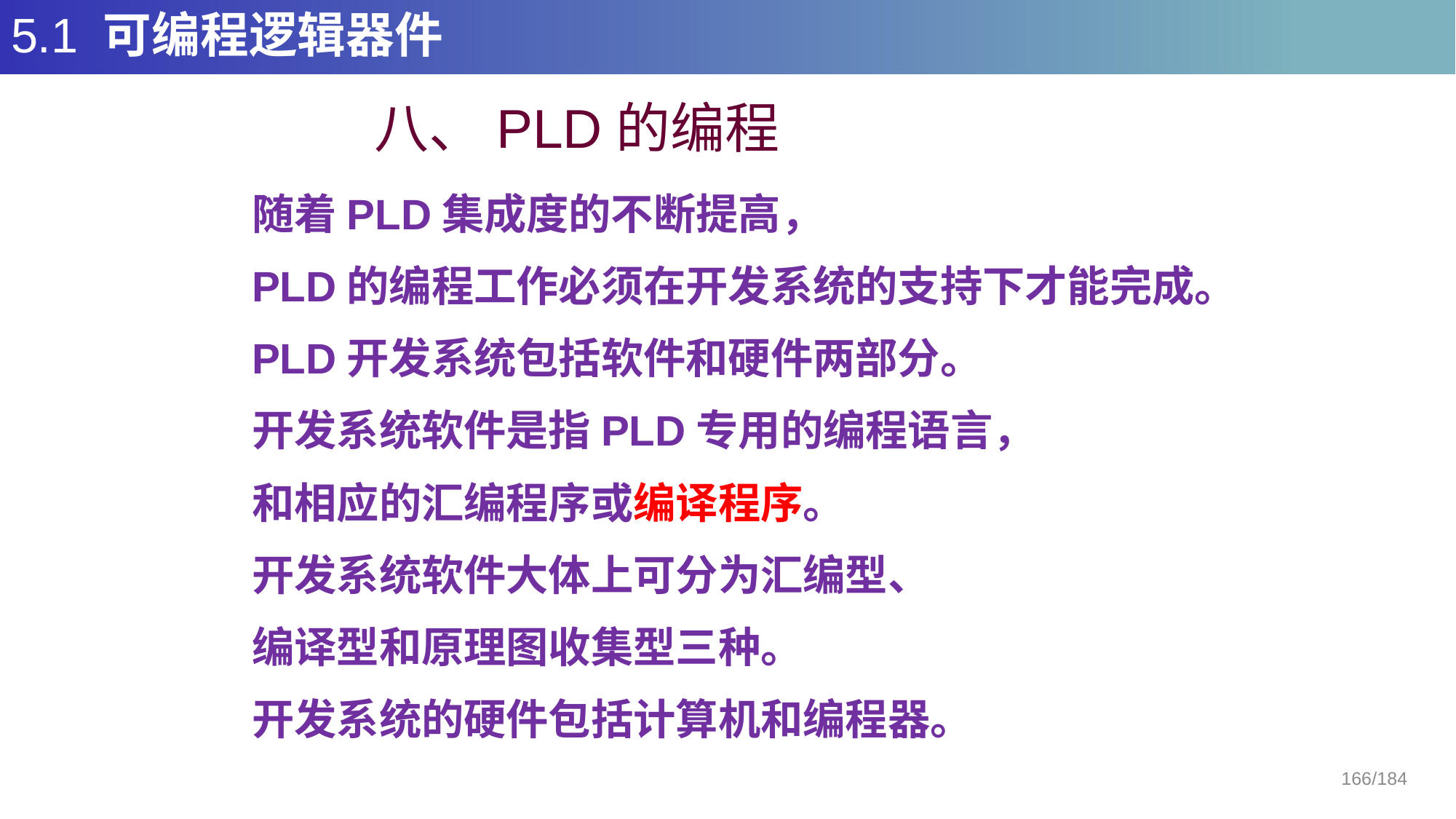

# 5.1 可编程逻辑器件
八、PLD的编程
随着PLD集成度的不断提高，
PLD的编程工作必须在开发系统的支持下才能完成。
PLD开发系统包括软件和硬件两部分。
开发系统软件是指PLD专用的编程语言，
和相应的汇编程序或编译程序。
开发系统软件大体上可分为汇编型、
编译型和原理图收集型三种。
开发系统的硬件包括计算机和编程器。
166/184